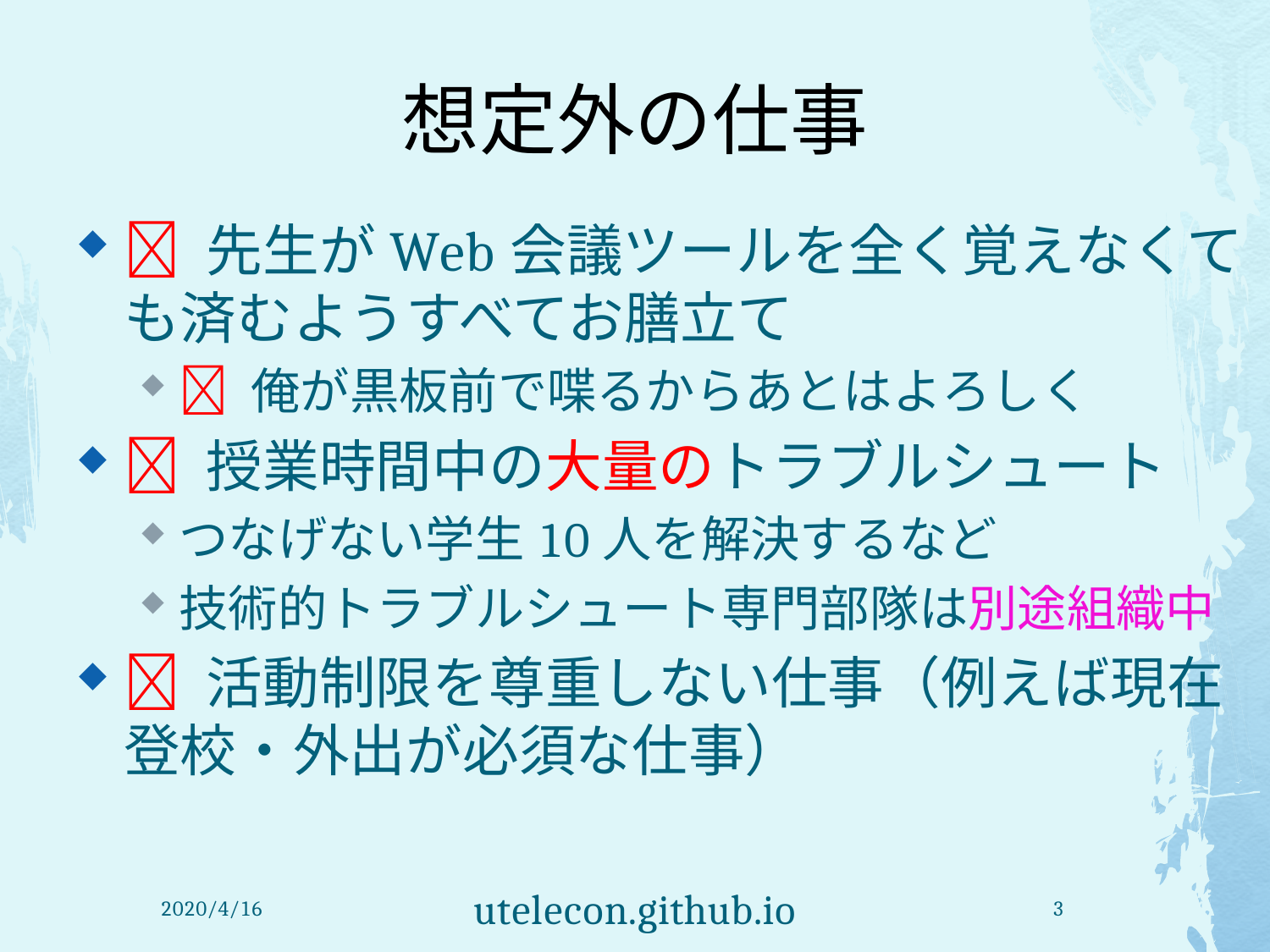

# 想定外の仕事
× 先生がWeb会議ツールを全く覚えなくても済むようすべてお膳立て
× 俺が黒板前で喋るからあとはよろしく
× 授業時間中の大量のトラブルシュート
つなげない学生10人を解決するなど
技術的トラブルシュート専門部隊は別途組織中
× 活動制限を尊重しない仕事（例えば現在登校・外出が必須な仕事）
2020/4/16
utelecon.github.io
3